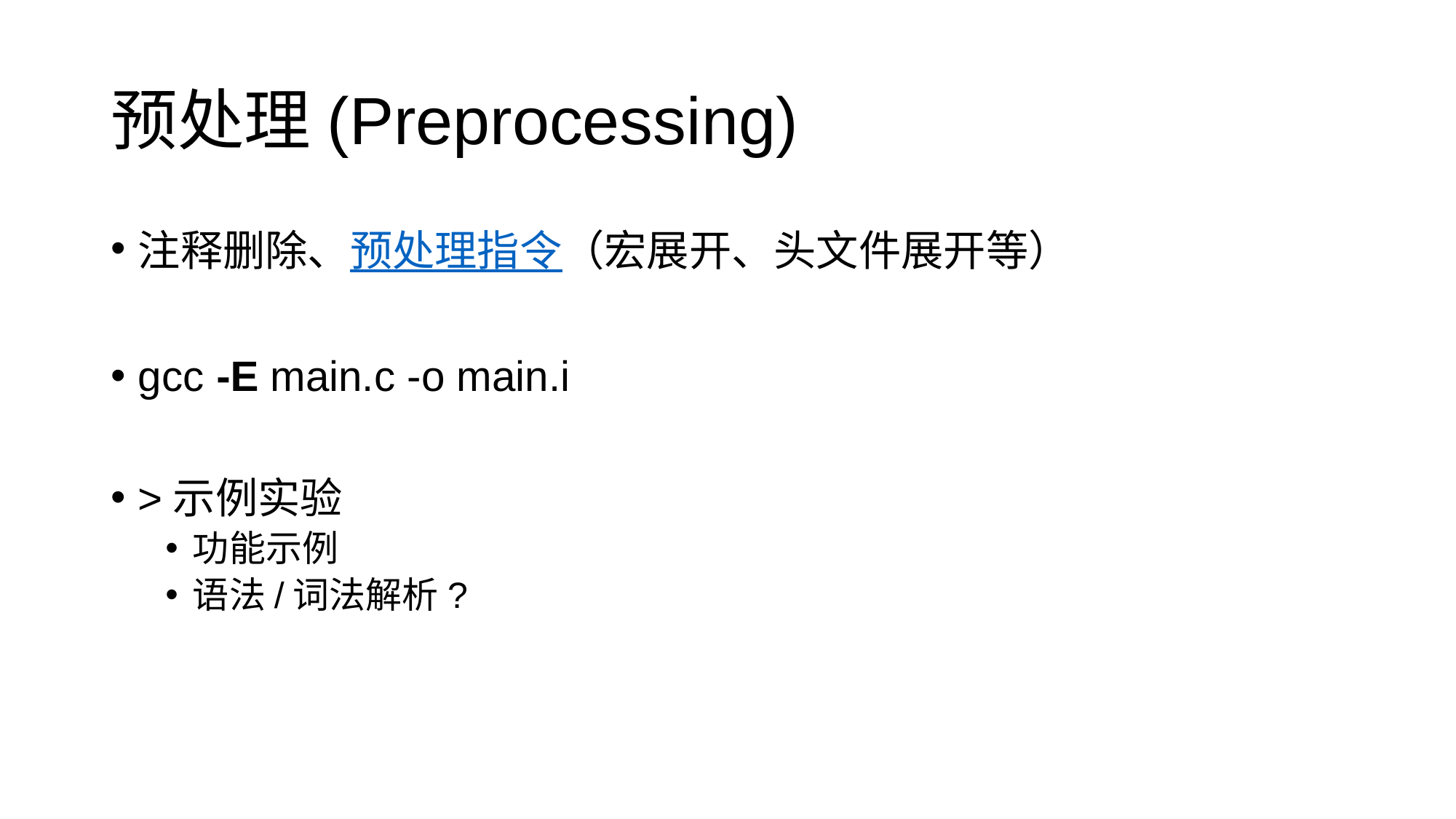

# 预处理(Preprocessing)
注释删除、预处理指令（宏展开、头文件展开等）

gcc -E main.c -o main.i

>示例实验
功能示例
语法/词法解析?